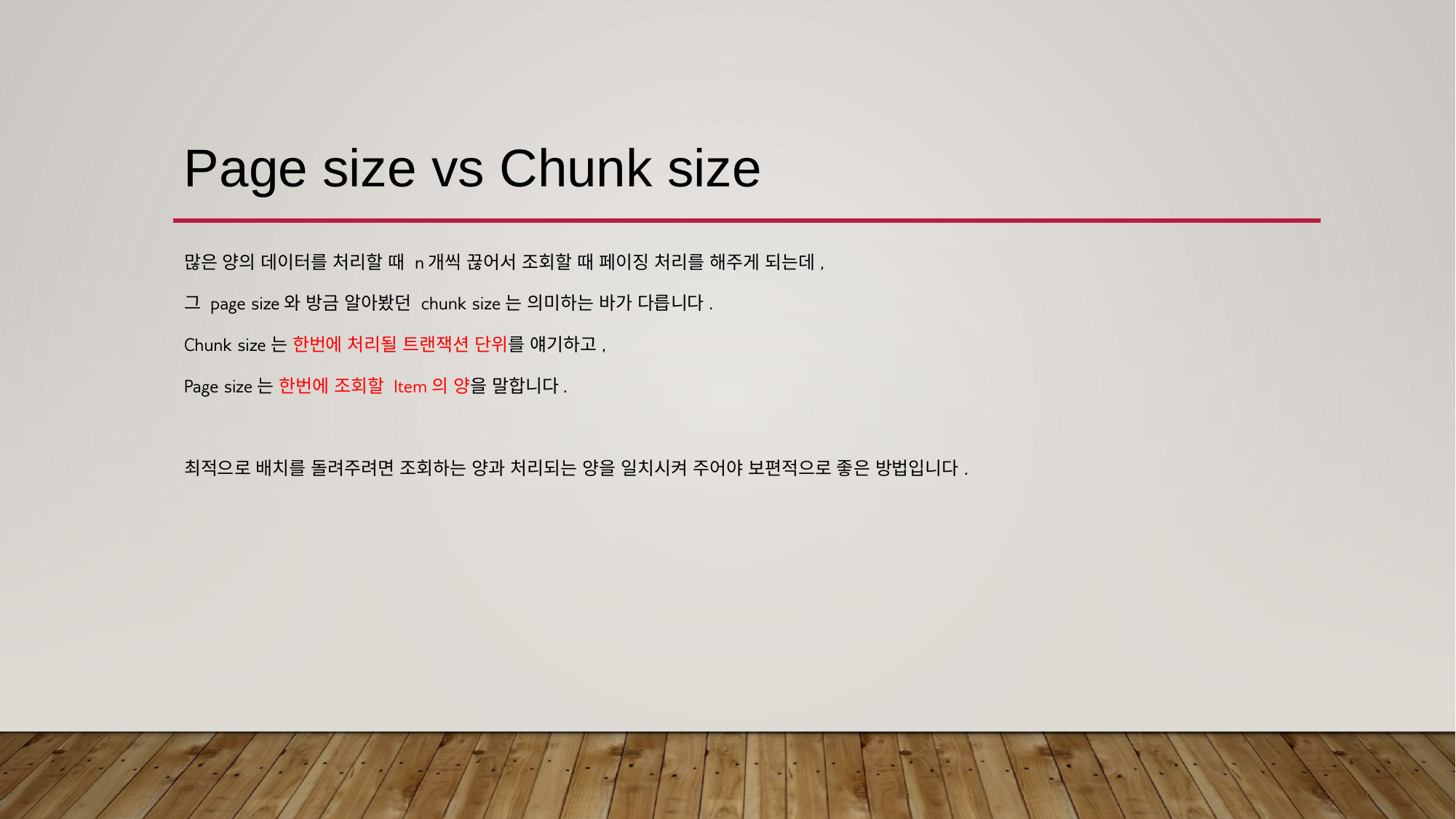

Page size vs Chunk size
많은 양의 데이터를 처리할 때 n개씩 끊어서 조회할 때 페이징 처리를 해주게 되는데,
그 page size와 방금 알아봤던 chunk size는 의미하는 바가 다릅니다.
Chunk size는 한번에 처리될 트랜잭션 단위를 얘기하고,
Page size는 한번에 조회할 Item의 양을 말합니다.

최적으로 배치를 돌려주려면 조회하는 양과 처리되는 양을 일치시켜 주어야 보편적으로 좋은 방법입니다.